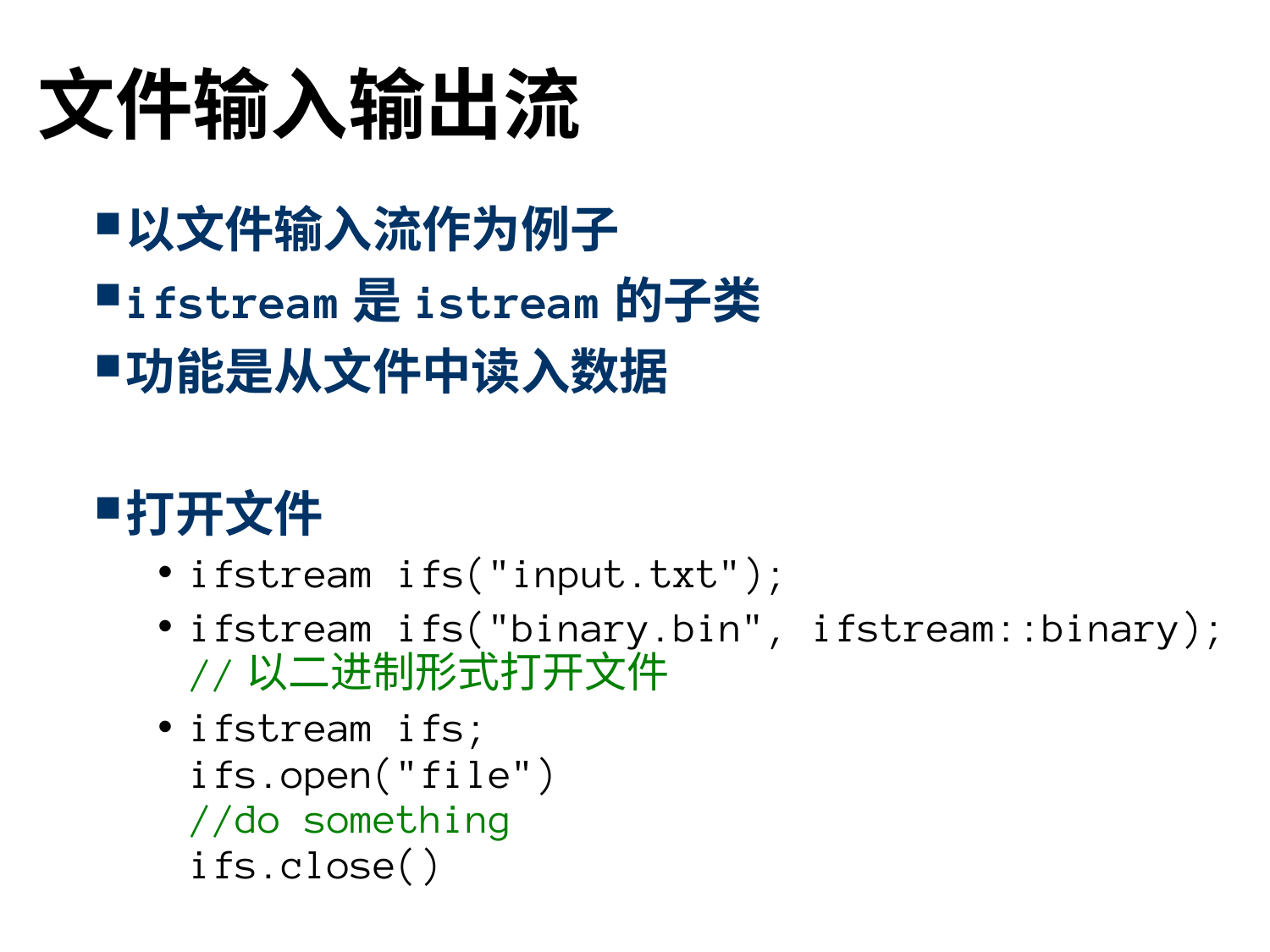

# 文件输入输出流
以文件输入流作为例子
ifstream是istream的子类
功能是从文件中读入数据

打开文件
ifstream ifs("input.txt");
ifstream ifs("binary.bin", ifstream::binary);
//以二进制形式打开文件
ifstream ifs;
ifs.open("file")
//do something
ifs.close()

25